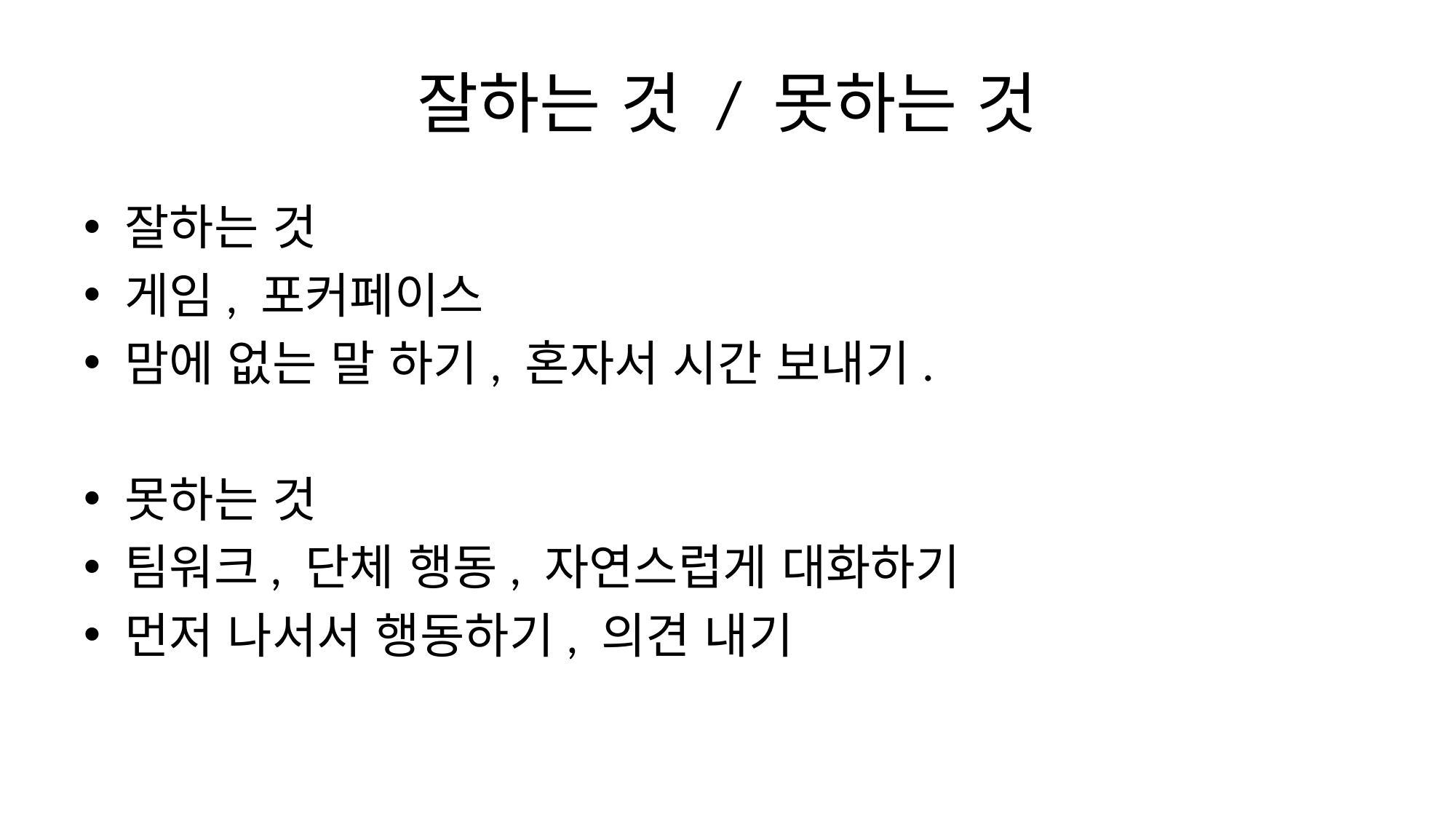

# 잘하는 것 / 못하는 것
잘하는 것
게임, 포커페이스
맘에 없는 말 하기, 혼자서 시간 보내기.

못하는 것
팀워크, 단체 행동, 자연스럽게 대화하기
먼저 나서서 행동하기, 의견 내기